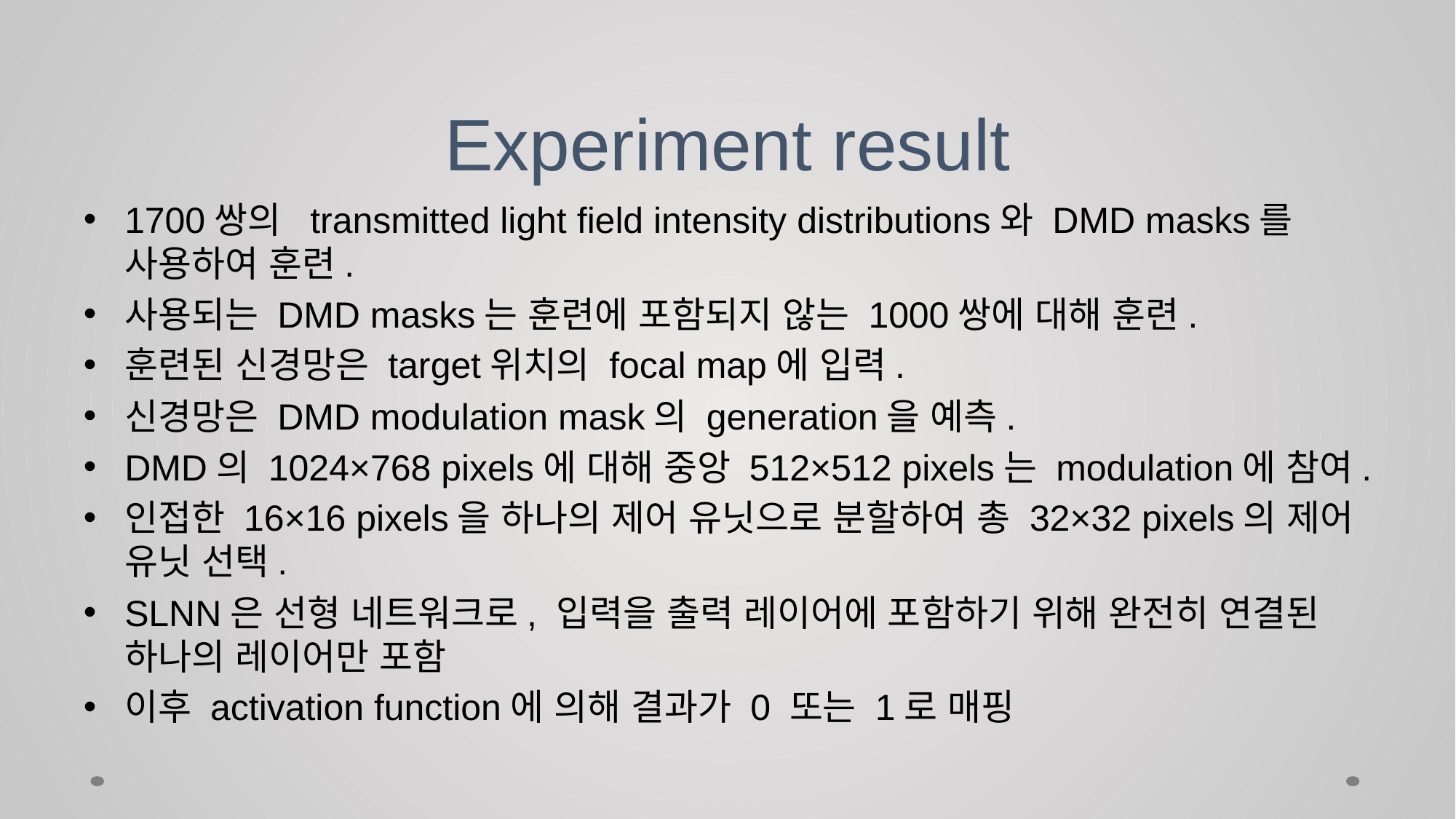

# Experiment result
1700쌍의  transmitted light field intensity distributions와 DMD masks를 사용하여 훈련.
사용되는 DMD masks는 훈련에 포함되지 않는 1000쌍에 대해 훈련.
훈련된 신경망은 target위치의 focal map에 입력.
신경망은 DMD modulation mask의 generation을 예측.
DMD의 1024×768 pixels에 대해 중앙 512×512 pixels는 modulation에 참여.
인접한 16×16 pixels을 하나의 제어 유닛으로 분할하여 총 32×32 pixels의 제어 유닛 선택.
SLNN은 선형 네트워크로, 입력을 출력 레이어에 포함하기 위해 완전히 연결된 하나의 레이어만 포함
이후 activation function에 의해 결과가 0 또는 1로 매핑